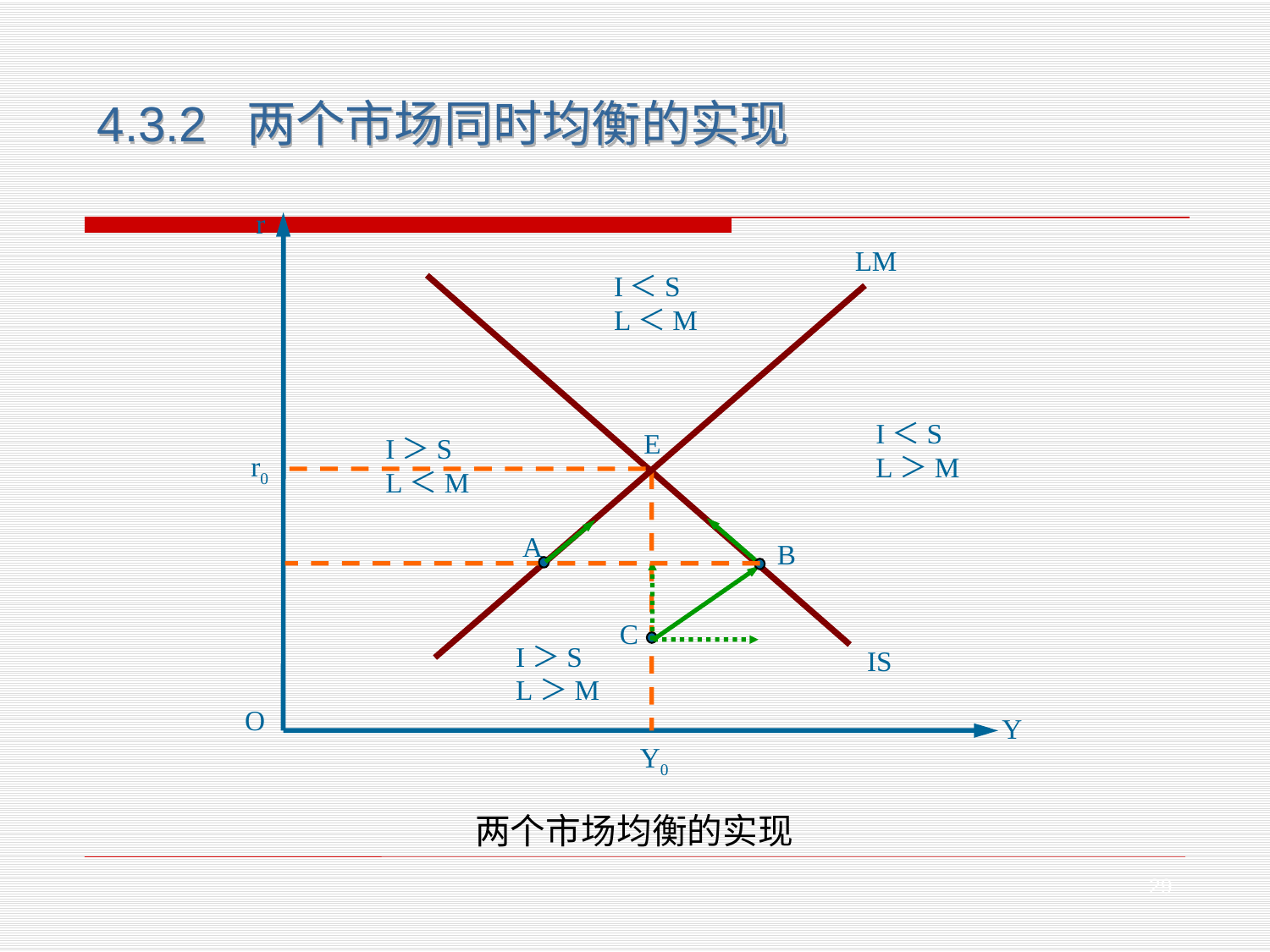

4.3.2  两个市场同时均衡的实现
r

LM
I＜S
L＜M

I＜S
L＞M
I＞S
L＜M
E
r0

A
B

C
I＞S
L＞M

IS
O
Y

Y0
两个市场均衡的实现
29